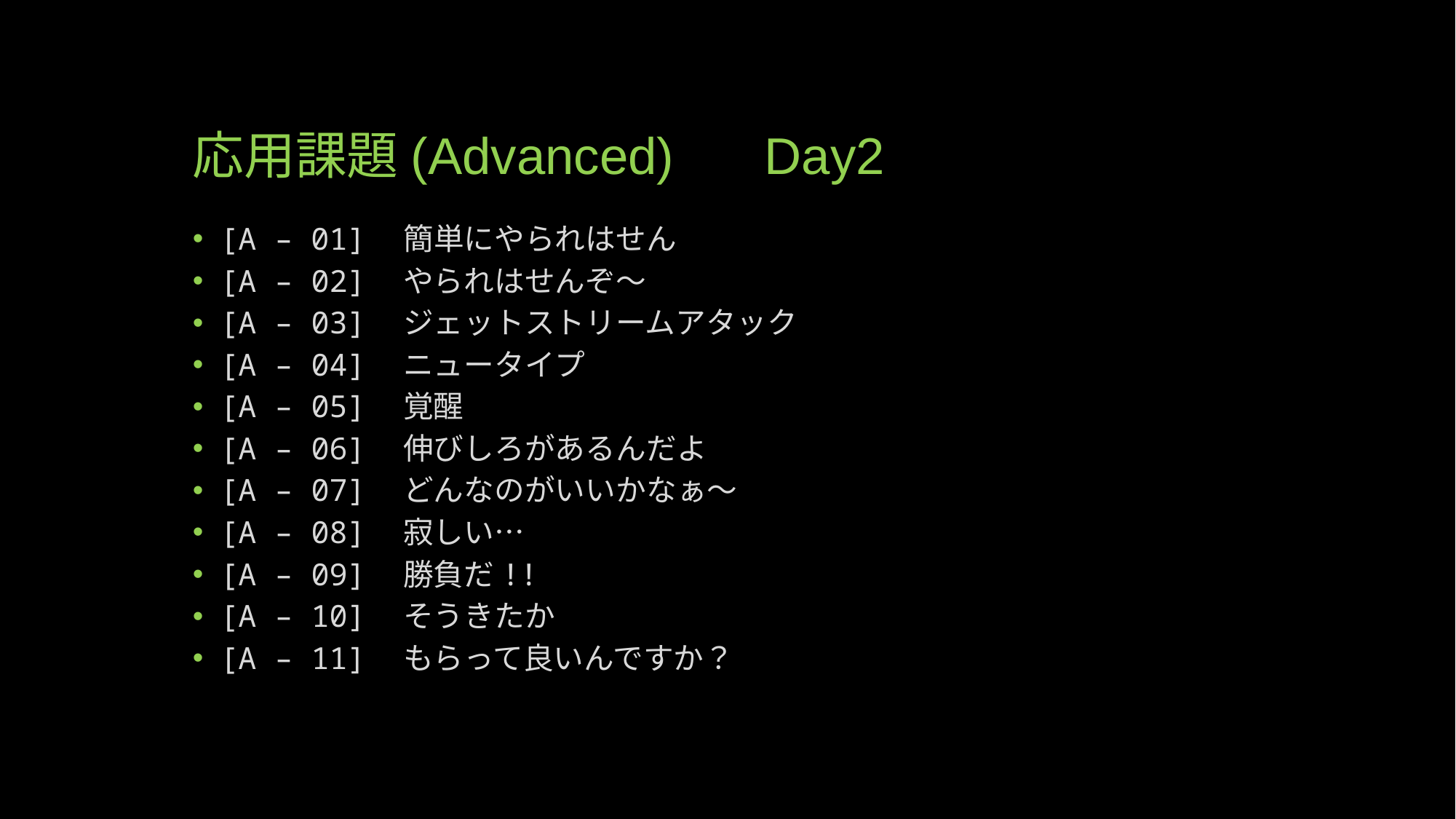

# 応用課題(Advanced) 　Day2
[A – 01]　簡単にやられはせん
[A – 02]　やられはせんぞ～
[A – 03]　ジェットストリームアタック
[A – 04]　ニュータイプ
[A – 05]　覚醒
[A – 06]　伸びしろがあるんだよ
[A – 07]　どんなのがいいかなぁ～
[A – 08]　寂しい…
[A – 09]　勝負だ!!
[A – 10]　そうきたか
[A – 11]　もらって良いんですか？